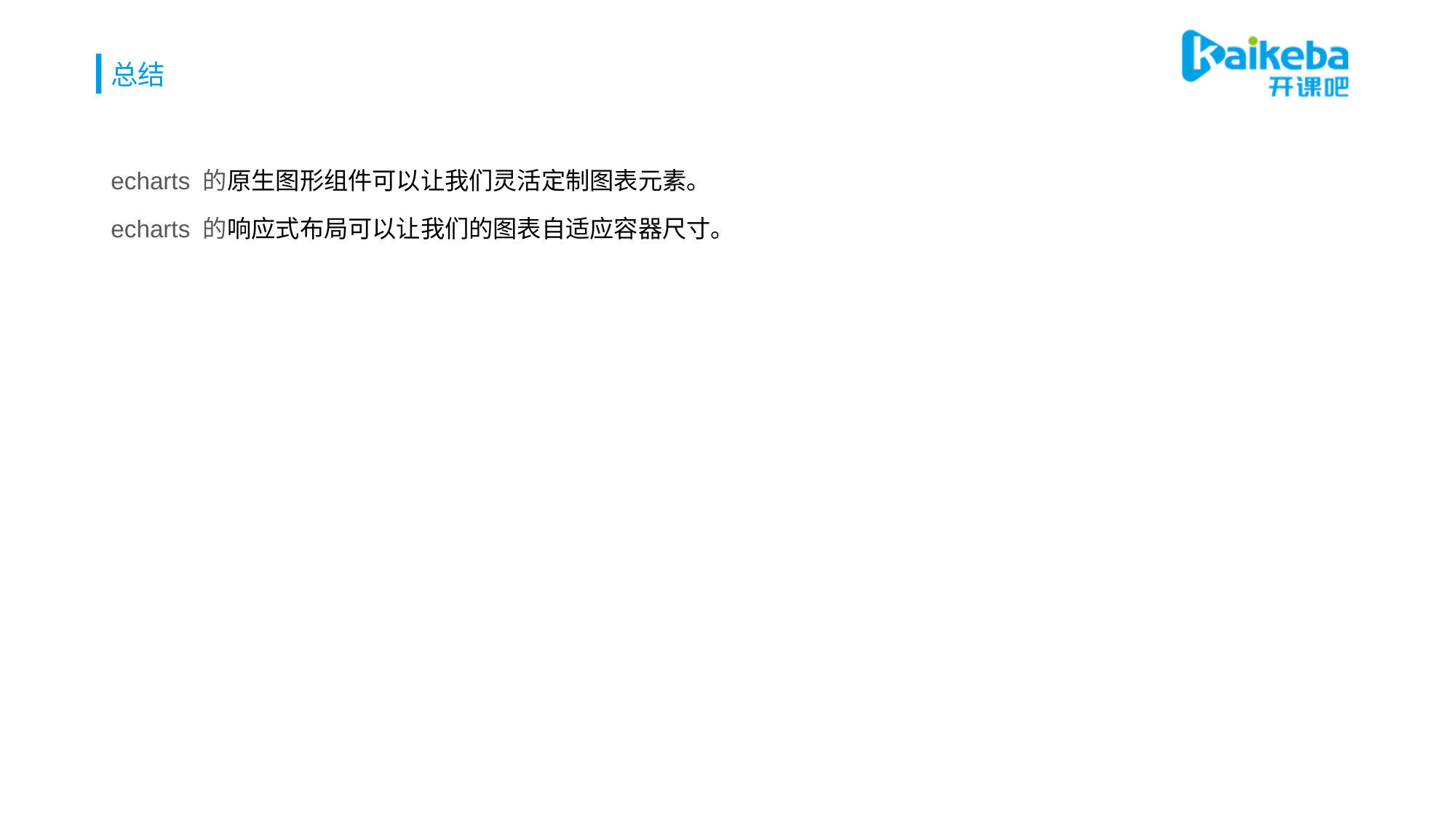

# 总结
echarts 的原生图形组件可以让我们灵活定制图表元素。
echarts 的响应式布局可以让我们的图表自适应容器尺寸。